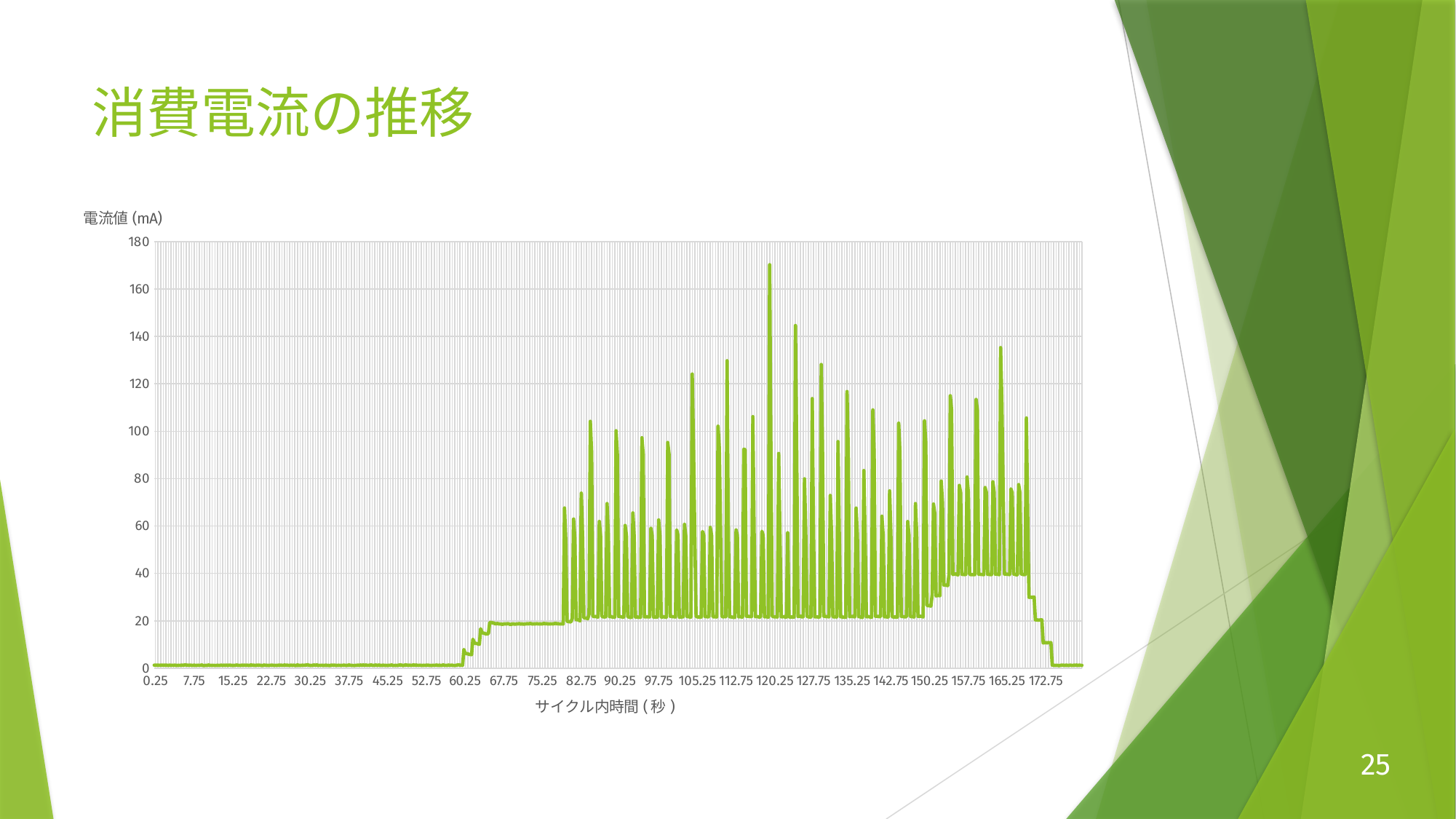

# 消費電流の推移

### Chart

| Category |  |
|---|---|
| 0 | 1.2750000000000001 |
| 0.25 | 1.3 |
| 0.5 | 1.25 |
| 0.75 | 1.2999999999999998 |
| 1 | 1.2 |
| 1.25 | 1.275 |
| 1.5 | 1.3 |
| 1.75 | 1.2249999999999999 |
| 2 | 1.275 |
| 2.25 | 1.275 |
| 2.5 | 1.25 |
| 2.75 | 1.15 |
| 3 | 1.2999999999999998 |
| 3.25 | 1.2000000000000002 |
| 3.5 | 1.25 |
| 3.75 | 1.2 |
| 4 | 1.275 |
| 4.25 | 1.2000000000000002 |
| 4.5 | 1.15 |
| 4.75 | 1.25 |
| 5 | 1.2 |
| 5.25 | 1.2750000000000001 |
| 5.5 | 1.275 |
| 5.75 | 1.275 |
| 6 | 1.425 |
| 6.25 | 1.3 |
| 6.5 | 1.275 |
| 6.75 | 1.2000000000000002 |
| 7 | 1.325 |
| 7.25 | 1.2 |
| 7.5 | 1.2 |
| 7.75 | 1.2999999999999998 |
| 8 | 1.175 |
| 8.25 | 1.2000000000000002 |
| 8.5 | 1.25 |
| 8.75 | 1.225 |
| 9 | 1.25 |
| 9.25 | 1.375 |
| 9.5 | 1.1 |
| 9.75 | 1.1500000000000001 |
| 10 | 1.2 |
| 10.25 | 1.125 |
| 10.5 | 1.3499999999999999 |
| 10.75 | 1.25 |
| 11 | 1.2 |
| 11.25 | 1.2 |
| 11.5 | 1.225 |
| 11.75 | 1.125 |
| 12 | 1.175 |
| 12.25 | 1.25 |
| 12.5 | 1.2000000000000002 |
| 12.75 | 1.2 |
| 13 | 1.275 |
| 13.25 | 1.1749999999999998 |
| 13.5 | 1.275 |
| 13.75 | 1.175 |
| 14 | 1.3250000000000002 |
| 14.25 | 1.15 |
| 14.5 | 1.3 |
| 14.75 | 1.3 |
| 15 | 1.175 |
| 15.25 | 1.2000000000000002 |
| 15.5 | 1.175 |
| 15.75 | 1.25 |
| 16 | 1.3250000000000002 |
| 16.25 | 1.25 |
| 16.5 | 1.2 |
| 16.75 | 1.175 |
| 17 | 1.3 |
| 17.25 | 1.2000000000000002 |
| 17.5 | 1.2999999999999998 |
| 17.75 | 1.2000000000000002 |
| 18 | 1.3 |
| 18.25 | 1.1749999999999998 |
| 18.5 | 1.175 |
| 18.75 | 1.4 |
| 19 | 1.225 |
| 19.25 | 1.3 |
| 19.5 | 1.15 |
| 19.75 | 1.25 |
| 20 | 1.25 |
| 20.25 | 1.25 |
| 20.5 | 1.25 |
| 20.75 | 1.2 |
| 21 | 1.1 |
| 21.25 | 1.3499999999999999 |
| 21.5 | 1.225 |
| 21.75 | 1.25 |
| 22 | 1.175 |
| 22.25 | 1.2 |
| 22.5 | 1.225 |
| 22.75 | 1.3 |
| 23 | 1.25 |
| 23.25 | 1.175 |
| 23.5 | 1.25 |
| 23.75 | 1.15 |
| 24 | 1.25 |
| 24.25 | 1.25 |
| 24.5 | 1.3 |
| 24.75 | 1.25 |
| 25 | 1.2 |
| 25.25 | 1.3499999999999999 |
| 25.5 | 1.225 |
| 25.75 | 1.275 |
| 26 | 1.225 |
| 26.25 | 1.125 |
| 26.5 | 1.325 |
| 26.75 | 1.1749999999999998 |
| 27 | 1.275 |
| 27.25 | 1.2 |
| 27.5 | 1.0750000000000002 |
| 27.75 | 1.4249999999999998 |
| 28 | 1.15 |
| 28.25 | 1.175 |
| 28.5 | 1.2000000000000002 |
| 28.75 | 1.275 |
| 29 | 1.2 |
| 29.25 | 1.3 |
| 29.5 | 1.325 |
| 29.75 | 1.4500000000000002 |
| 30 | 1.2249999999999999 |
| 30.25 | 1.175 |
| 30.5 | 1.1500000000000001 |
| 30.75 | 1.3 |
| 31 | 1.325 |
| 31.25 | 1.225 |
| 31.5 | 1.4 |
| 31.75 | 1.175 |
| 32 | 1.225 |
| 32.25 | 1.2 |
| 32.5 | 1.25 |
| 32.75 | 1.1749999999999998 |
| 33 | 1.175 |
| 33.25 | 1.3 |
| 33.5 | 1.1749999999999998 |
| 33.75 | 1.225 |
| 34 | 1.1 |
| 34.25 | 1.275 |
| 34.5 | 1.2999999999999998 |
| 34.75 | 1.225 |
| 35 | 1.275 |
| 35.25 | 1.15 |
| 35.5 | 1.2000000000000002 |
| 35.75 | 1.25 |
| 36 | 1.2000000000000002 |
| 36.25 | 1.2 |
| 36.5 | 1.225 |
| 36.75 | 1.2999999999999998 |
| 37 | 1.225 |
| 37.25 | 1.1750000000000003 |
| 37.5 | 1.225 |
| 37.75 | 1.375 |
| 38 | 1.225 |
| 38.25 | 1.225 |
| 38.5 | 1.15 |
| 38.75 | 1.125 |
| 39 | 1.2 |
| 39.25 | 1.225 |
| 39.5 | 1.2999999999999998 |
| 39.75 | 1.225 |
| 40 | 1.325 |
| 40.25 | 1.2000000000000002 |
| 40.5 | 1.375 |
| 40.75 | 1.2 |
| 41 | 1.325 |
| 41.25 | 1.225 |
| 41.5 | 1.2249999999999999 |
| 41.75 | 1.275 |
| 42 | 1.35 |
| 42.25 | 1.275 |
| 42.5 | 1.175 |
| 42.75 | 1.3 |
| 43 | 1.325 |
| 43.25 | 1.15 |
| 43.5 | 1.3250000000000002 |
| 43.75 | 1.25 |
| 44 | 1.15 |
| 44.25 | 1.25 |
| 44.5 | 1.25 |
| 44.75 | 1.175 |
| 45 | 1.2 |
| 45.25 | 1.125 |
| 45.5 | 1.25 |
| 45.75 | 1.225 |
| 46 | 1.375 |
| 46.25 | 1.1500000000000001 |
| 46.5 | 1.15 |
| 46.75 | 1.2 |
| 47 | 1.15 |
| 47.25 | 1.2249999999999999 |
| 47.5 | 1.325 |
| 47.75 | 1.35 |
| 48 | 1.275 |
| 48.25 | 1.1 |
| 48.5 | 1.3 |
| 48.75 | 1.375 |
| 49 | 1.3 |
| 49.25 | 1.225 |
| 49.5 | 1.2750000000000001 |
| 49.75 | 1.225 |
| 50 | 1.25 |
| 50.25 | 1.4 |
| 50.5 | 1.25 |
| 50.75 | 1.325 |
| 51 | 1.2249999999999999 |
| 51.25 | 1.225 |
| 51.5 | 1.25 |
| 51.75 | 1.225 |
| 52 | 1.1750000000000003 |
| 52.25 | 1.25 |
| 52.5 | 1.2 |
| 52.75 | 1.275 |
| 53 | 1.3 |
| 53.25 | 1.225 |
| 53.5 | 1.175 |
| 53.75 | 1.15 |
| 54 | 1.25 |
| 54.25 | 1.225 |
| 54.5 | 1.25 |
| 54.75 | 1.325 |
| 55 | 1.175 |
| 55.25 | 1.275 |
| 55.5 | 1.175 |
| 55.75 | 1.2 |
| 56 | 1.375 |
| 56.25 | 1.2000000000000002 |
| 56.5 | 1.225 |
| 56.75 | 1.1500000000000001 |
| 57 | 1.325 |
| 57.25 | 1.225 |
| 57.5 | 1.25 |
| 57.75 | 1.2750000000000001 |
| 58 | 1.1500000000000001 |
| 58.25 | 1.15 |
| 58.5 | 1.2 |
| 58.75 | 1.3499999999999999 |
| 59 | 1.4249999999999998 |
| 59.25 | 1.2999999999999998 |
| 59.5 | 1.25 |
| 59.75 | 1.225 |
| 60 | 7.925 |
| 60.25 | 6.35 |
| 60.5 | 6.125 |
| 60.75 | 6.1 |
| 61 | 5.85 |
| 61.25 | 5.775 |
| 61.5 | 5.725 |
| 61.75 | 12.225000000000001 |
| 62 | 10.9 |
| 62.25 | 10.5 |
| 62.5 | 10.4 |
| 62.75 | 10.225 |
| 63 | 10.075 |
| 63.25 | 16.65 |
| 63.5 | 15.075000000000001 |
| 63.75 | 14.85 |
| 64 | 14.725000000000001 |
| 64.25 | 14.425 |
| 64.5 | 14.475000000000001 |
| 64.75 | 14.600000000000001 |
| 65 | 19.225 |
| 65.25 | 19.35 |
| 65.5 | 19.15 |
| 65.75 | 19.1 |
| 66 | 18.8 |
| 66.25 | 18.75 |
| 66.5 | 18.875 |
| 66.75 | 18.700000000000003 |
| 67 | 18.675000000000004 |
| 67.25 | 18.575 |
| 67.5 | 18.525 |
| 67.75 | 18.675 |
| 68 | 18.725 |
| 68.25 | 18.65 |
| 68.5 | 18.775 |
| 68.75 | 18.674999999999997 |
| 69 | 18.475 |
| 69.25 | 18.549999999999997 |
| 69.5 | 18.75 |
| 69.75 | 18.6 |
| 70 | 18.575 |
| 70.25 | 18.7 |
| 70.5 | 18.700000000000003 |
| 70.75 | 18.85 |
| 71 | 18.6 |
| 71.25 | 18.725 |
| 71.5 | 18.575000000000003 |
| 71.75 | 18.625 |
| 72 | 18.674999999999997 |
| 72.25 | 18.799999999999997 |
| 72.5 | 18.7 |
| 72.75 | 18.85 |
| 73 | 18.825 |
| 73.25 | 18.625 |
| 73.5 | 18.725 |
| 73.75 | 18.65 |
| 74 | 18.75 |
| 74.25 | 18.75 |
| 74.5 | 18.675 |
| 74.75 | 18.725 |
| 75 | 18.65 |
| 75.25 | 18.700000000000003 |
| 75.5 | 18.9 |
| 75.75 | 18.775 |
| 76 | 18.799999999999997 |
| 76.25 | 18.675 |
| 76.5 | 18.725 |
| 76.75 | 18.675 |
| 77 | 18.75 |
| 77.25 | 18.7 |
| 77.5 | 18.8 |
| 77.75 | 18.924999999999997 |
| 78 | 18.75 |
| 78.25 | 18.8 |
| 78.5 | 18.675 |
| 78.75 | 18.650000000000002 |
| 79 | 18.65 |
| 79.25 | 18.65 |
| 79.5 | 67.6 |
| 79.75 | 54.175 |
| 80 | 19.799999999999997 |
| 80.25 | 19.65 |
| 80.5 | 19.599999999999998 |
| 80.75 | 19.5 |
| 81 | 21.125 |
| 81.25 | 62.949999999999996 |
| 81.5 | 54.775 |
| 81.75 | 20.475 |
| 82 | 20.450000000000003 |
| 82.25 | 20.35 |
| 82.5 | 19.950000000000003 |
| 82.75 | 73.875 |
| 83 | 55.5 |
| 83.25 | 21.275 |
| 83.5 | 21.1 |
| 83.75 | 21.1 |
| 84 | 20.875 |
| 84.25 | 22.8 |
| 84.5 | 104.175 |
| 84.75 | 90.725 |
| 85 | 21.849999999999998 |
| 85.25 | 21.775000000000002 |
| 85.5 | 21.825000000000003 |
| 85.75 | 21.675 |
| 86 | 21.574999999999996 |
| 86.25 | 61.925 |
| 86.5 | 56.02499999999999 |
| 86.75 | 21.875 |
| 87 | 21.650000000000002 |
| 87.25 | 21.625 |
| 87.5 | 21.65 |
| 87.75 | 69.47500000000001 |
| 88 | 56.074999999999996 |
| 88.25 | 21.7 |
| 88.5 | 21.849999999999998 |
| 88.75 | 21.6 |
| 89 | 21.55 |
| 89.25 | 21.55 |
| 89.5 | 100.19999999999999 |
| 89.75 | 90.375 |
| 90 | 21.8 |
| 90.25 | 21.799999999999997 |
| 90.5 | 21.7 |
| 90.75 | 21.575 |
| 91 | 21.575 |
| 91.25 | 60.25 |
| 91.5 | 56.1 |
| 91.75 | 21.699999999999996 |
| 92 | 21.575000000000003 |
| 92.25 | 21.450000000000003 |
| 92.5 | 21.450000000000003 |
| 92.75 | 65.55000000000001 |
| 93 | 55.824999999999996 |
| 93.25 | 21.55 |
| 93.5 | 21.625 |
| 93.75 | 21.575 |
| 94 | 21.475 |
| 94.25 | 21.5 |
| 94.5 | 97.25 |
| 94.75 | 90.44999999999999 |
| 95 | 21.65 |
| 95.25 | 21.700000000000003 |
| 95.5 | 21.675 |
| 95.75 | 21.675 |
| 96 | 21.625 |
| 96.25 | 59.05 |
| 96.5 | 55.87499999999999 |
| 96.75 | 21.55 |
| 97 | 21.625 |
| 97.25 | 21.6 |
| 97.5 | 21.575 |
| 97.75 | 62.575 |
| 98 | 55.99999999999999 |
| 98.25 | 21.6 |
| 98.5 | 21.625 |
| 98.75 | 21.700000000000003 |
| 99 | 21.549999999999997 |
| 99.25 | 21.549999999999997 |
| 99.5 | 95.25 |
| 99.75 | 90.475 |
| 100 | 21.9 |
| 100.25 | 21.825000000000003 |
| 100.5 | 21.700000000000003 |
| 100.75 | 21.75 |
| 101 | 21.575 |
| 101.25 | 58.25 |
| 101.5 | 56.074999999999996 |
| 101.75 | 21.525 |
| 102 | 21.625 |
| 102.25 | 21.625 |
| 102.5 | 21.674999999999997 |
| 102.75 | 60.725 |
| 103 | 55.9 |
| 103.25 | 21.75 |
| 103.5 | 21.8 |
| 103.75 | 21.6 |
| 104 | 21.549999999999997 |
| 104.25 | 124.125 |
| 104.5 | 93.75 |
| 104.75 | 56.325 |
| 105 | 21.799999999999997 |
| 105.25 | 21.65 |
| 105.5 | 21.6 |
| 105.75 | 21.65 |
| 106 | 21.55 |
| 106.25 | 57.699999999999996 |
| 106.5 | 56.05 |
| 106.75 | 21.75 |
| 107 | 21.775 |
| 107.25 | 21.65 |
| 107.5 | 21.75 |
| 107.75 | 59.425 |
| 108 | 56.050000000000004 |
| 108.25 | 21.725 |
| 108.5 | 21.65 |
| 108.75 | 21.65 |
| 109 | 21.625 |
| 109.25 | 102.125 |
| 109.5 | 92.725 |
| 109.75 | 56.175 |
| 110 | 21.799999999999997 |
| 110.25 | 21.675 |
| 110.5 | 21.75 |
| 110.75 | 21.7 |
| 111 | 129.72500000000002 |
| 111.25 | 57.050000000000004 |
| 111.5 | 21.700000000000003 |
| 111.75 | 21.675 |
| 112 | 21.550000000000004 |
| 112.25 | 21.500000000000004 |
| 112.5 | 21.4 |
| 112.75 | 58.35 |
| 113 | 56.0 |
| 113.25 | 21.650000000000002 |
| 113.5 | 21.775000000000002 |
| 113.75 | 21.625 |
| 114 | 21.574999999999996 |
| 114.25 | 92.44999999999999 |
| 114.5 | 92.19999999999999 |
| 114.75 | 21.924999999999997 |
| 115 | 21.925 |
| 115.25 | 21.825 |
| 115.5 | 21.775000000000002 |
| 115.75 | 21.775 |
| 116 | 106.15 |
| 116.25 | 56.925 |
| 116.5 | 21.725 |
| 116.75 | 21.825000000000003 |
| 117 | 21.7 |
| 117.25 | 21.575 |
| 117.5 | 21.674999999999997 |
| 117.75 | 57.8 |
| 118 | 56.0 |
| 118.25 | 21.675 |
| 118.5 | 21.725 |
| 118.75 | 21.7 |
| 119 | 21.525 |
| 119.25 | 170.27499999999998 |
| 119.5 | 91.65 |
| 119.75 | 21.974999999999998 |
| 120 | 21.725 |
| 120.25 | 21.65 |
| 120.5 | 21.7 |
| 120.75 | 21.6 |
| 121 | 90.625 |
| 121.25 | 56.675 |
| 121.5 | 21.674999999999997 |
| 121.75 | 21.7 |
| 122 | 21.75 |
| 122.25 | 21.575000000000003 |
| 122.5 | 21.55 |
| 122.75 | 57.175 |
| 123 | 21.675000000000004 |
| 123.25 | 21.549999999999997 |
| 123.5 | 21.625 |
| 123.75 | 21.6 |
| 124 | 21.55 |
| 124.25 | 144.6 |
| 124.5 | 91.225 |
| 124.75 | 21.75 |
| 125 | 21.95 |
| 125.25 | 21.9 |
| 125.5 | 21.625 |
| 125.75 | 21.700000000000003 |
| 126 | 79.92500000000001 |
| 126.25 | 56.625 |
| 126.5 | 21.825 |
| 126.75 | 21.674999999999997 |
| 127 | 21.575 |
| 127.25 | 21.574999999999996 |
| 127.5 | 113.77499999999999 |
| 127.75 | 56.92499999999999 |
| 128 | 21.675000000000004 |
| 128.25 | 21.65 |
| 128.5 | 21.65 |
| 128.75 | 21.575 |
| 129 | 21.674999999999997 |
| 129.25 | 128.15 |
| 129.5 | 90.9 |
| 129.75 | 21.925 |
| 130 | 21.900000000000002 |
| 130.25 | 21.725 |
| 130.5 | 21.775 |
| 130.75 | 21.65 |
| 131 | 72.9 |
| 131.25 | 56.325 |
| 131.5 | 21.700000000000003 |
| 131.75 | 21.625 |
| 132 | 21.7 |
| 132.25 | 21.599999999999998 |
| 132.5 | 95.625 |
| 132.75 | 56.5 |
| 133 | 21.700000000000003 |
| 133.25 | 21.725 |
| 133.5 | 21.5 |
| 133.75 | 21.525000000000002 |
| 134 | 21.475 |
| 134.25 | 116.75 |
| 134.5 | 90.775 |
| 134.75 | 21.724999999999998 |
| 135 | 21.825 |
| 135.25 | 21.85 |
| 135.5 | 21.775000000000002 |
| 135.75 | 21.625 |
| 136 | 67.575 |
| 136.25 | 56.225 |
| 136.5 | 21.75 |
| 136.75 | 21.7 |
| 137 | 21.475 |
| 137.25 | 21.475 |
| 137.5 | 83.39999999999999 |
| 137.75 | 56.449999999999996 |
| 138 | 21.674999999999997 |
| 138.25 | 21.775000000000002 |
| 138.5 | 21.725 |
| 138.75 | 21.599999999999998 |
| 139 | 21.450000000000003 |
| 139.25 | 109.0 |
| 139.5 | 90.675 |
| 139.75 | 21.9 |
| 140 | 21.875 |
| 140.25 | 21.875 |
| 140.5 | 21.724999999999998 |
| 140.75 | 21.799999999999997 |
| 141 | 64.15 |
| 141.25 | 56.224999999999994 |
| 141.5 | 21.65 |
| 141.75 | 21.825 |
| 142 | 21.6 |
| 142.25 | 21.65 |
| 142.5 | 74.82499999999999 |
| 142.75 | 56.324999999999996 |
| 143 | 21.725 |
| 143.25 | 21.6 |
| 143.5 | 21.65 |
| 143.75 | 21.55 |
| 144 | 21.549999999999997 |
| 144.25 | 103.4 |
| 144.5 | 90.65 |
| 144.75 | 21.849999999999998 |
| 145 | 21.8 |
| 145.25 | 21.725 |
| 145.5 | 21.65 |
| 145.75 | 21.725 |
| 146 | 61.9 |
| 146.25 | 56.199999999999996 |
| 146.5 | 21.9 |
| 146.75 | 21.725 |
| 147 | 21.775 |
| 147.25 | 21.575 |
| 147.5 | 69.475 |
| 147.75 | 56.24999999999999 |
| 148 | 21.825000000000003 |
| 148.25 | 21.9 |
| 148.5 | 21.9 |
| 148.75 | 21.825000000000003 |
| 149 | 21.6 |
| 149.25 | 104.375 |
| 149.5 | 95.25 |
| 149.75 | 26.475 |
| 150 | 26.325 |
| 150.25 | 26.375 |
| 150.5 | 26.175 |
| 150.75 | 31.1 |
| 151 | 69.27499999999999 |
| 151.25 | 65.22500000000001 |
| 151.5 | 30.475 |
| 151.75 | 30.65 |
| 152 | 30.675 |
| 152.25 | 30.575 |
| 152.5 | 78.97500000000001 |
| 152.75 | 69.625 |
| 153 | 35.1 |
| 153.25 | 35.1 |
| 153.5 | 35.0 |
| 153.75 | 34.849999999999994 |
| 154 | 39.699999999999996 |
| 154.25 | 114.975 |
| 154.5 | 108.89999999999999 |
| 154.75 | 39.525000000000006 |
| 155 | 39.75 |
| 155.25 | 39.8 |
| 155.5 | 39.55 |
| 155.75 | 39.375 |
| 156 | 77.125 |
| 156.25 | 74.17499999999998 |
| 156.5 | 39.625 |
| 156.75 | 39.6 |
| 157 | 39.52499999999999 |
| 157.25 | 39.575 |
| 157.5 | 80.675 |
| 157.75 | 74.10000000000001 |
| 158 | 39.650000000000006 |
| 158.25 | 39.5 |
| 158.5 | 39.55 |
| 158.75 | 39.525000000000006 |
| 159 | 39.474999999999994 |
| 159.25 | 113.4 |
| 159.5 | 108.92500000000001 |
| 159.75 | 39.650000000000006 |
| 160 | 39.675 |
| 160.25 | 39.55 |
| 160.5 | 39.55 |
| 160.75 | 39.475 |
| 161 | 76.25 |
| 161.25 | 74.19999999999999 |
| 161.5 | 39.574999999999996 |
| 161.75 | 39.675 |
| 162 | 39.475 |
| 162.25 | 39.525 |
| 162.5 | 78.675 |
| 162.75 | 74.22500000000001 |
| 163 | 39.625 |
| 163.25 | 39.75 |
| 163.5 | 39.625 |
| 163.75 | 39.475 |
| 164 | 135.275 |
| 164.25 | 112.025 |
| 164.5 | 74.44999999999999 |
| 164.75 | 39.724999999999994 |
| 165 | 39.675 |
| 165.25 | 39.675 |
| 165.5 | 39.6 |
| 165.75 | 39.5 |
| 166 | 75.67500000000001 |
| 166.25 | 74.10000000000001 |
| 166.5 | 39.725 |
| 166.75 | 39.650000000000006 |
| 167 | 39.45 |
| 167.25 | 39.45 |
| 167.5 | 77.475 |
| 167.75 | 74.125 |
| 168 | 39.75 |
| 168.25 | 39.599999999999994 |
| 168.5 | 39.5 |
| 168.75 | 39.525 |
| 169 | 105.575 |
| 169.25 | 65.0 |
| 169.5 | 29.9 |
| 169.75 | 29.974999999999998 |
| 170 | 29.9 |
| 170.25 | 29.95 |
| 170.5 | 30.0 |
| 170.75 | 20.400000000000002 |
| 171 | 20.400000000000002 |
| 171.25 | 20.3 |
| 171.5 | 20.35 |
| 171.75 | 20.375 |
| 172 | 20.375000000000004 |
| 172.25 | 10.65 |
| 172.5 | 10.75 |
| 172.75 | 10.825 |
| 173 | 10.675 |
| 173.25 | 10.825 |
| 173.5 | 10.725 |
| 173.75 | 10.775 |
| 174 | 1.3 |
| 174.25 | 1.2750000000000001 |
| 174.5 | 1.15 |
| 174.75 | 1.2249999999999999 |
| 175 | 1.2 |
| 175.25 | 1.075 |
| 175.5 | 1.125 |
| 175.75 | 1.275 |
| 176 | 1.3 |
| 176.25 | 1.25 |
| 176.5 | 1.175 |
| 176.75 | 1.3249999999999997 |
| 177 | 1.125 |
| 177.25 | 1.2000000000000002 |
| 177.5 | 1.2999999999999998 |
| 177.75 | 1.2 |
| 178 | 1.2000000000000002 |
| 178.25 | 1.275 |
| 178.5 | 1.225 |
| 178.75 | 1.325 |
| 179 | 1.1749999999999998 |
| 179.25 | 1.3 |
| 179.5 | 1.225 |
| 179.75 | 1.2 |
25